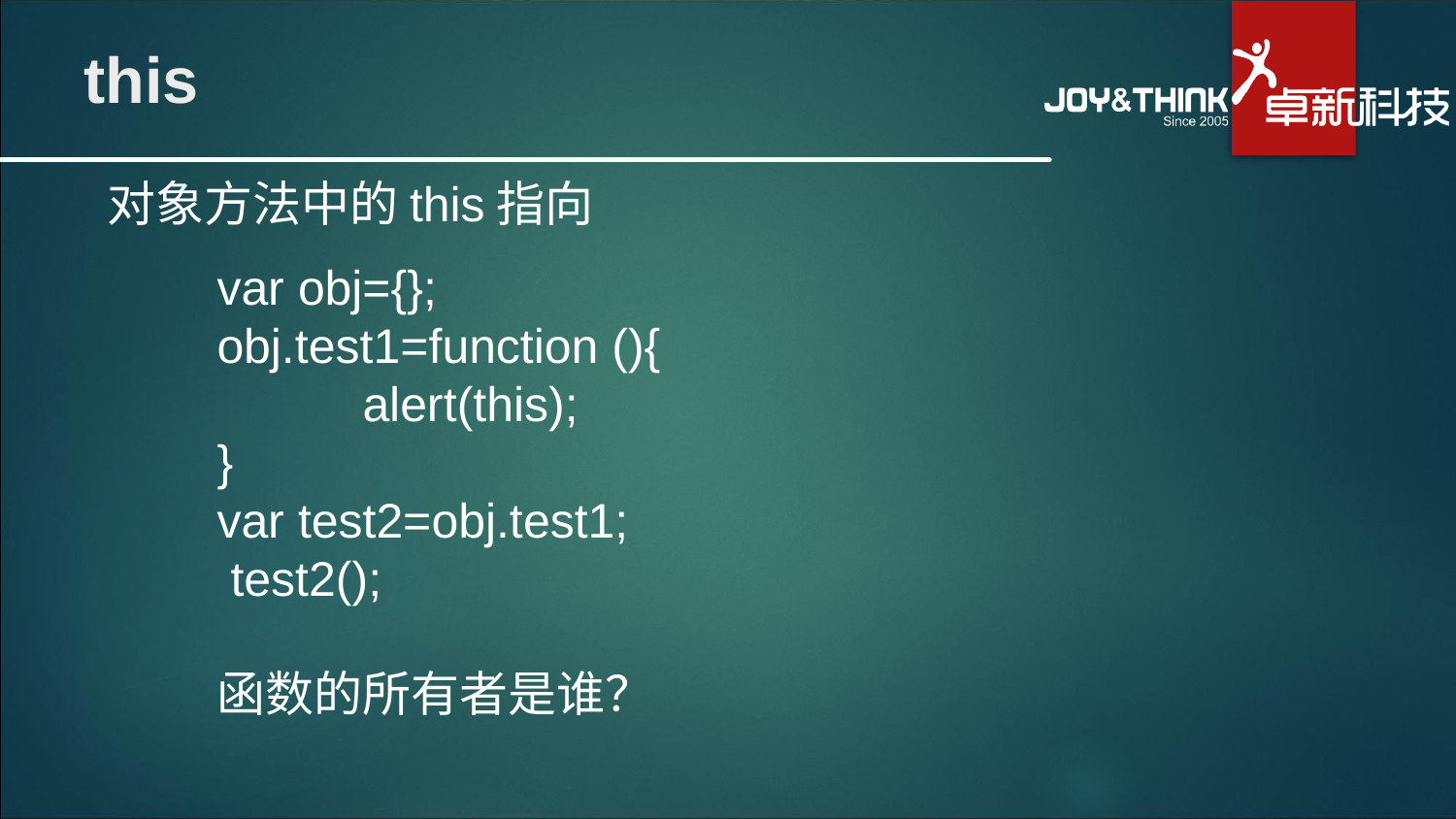

# this
对象方法中的this指向
var obj={};
obj.test1=function (){
	alert(this);
}
var test2=obj.test1;
 test2();
函数的所有者是谁？